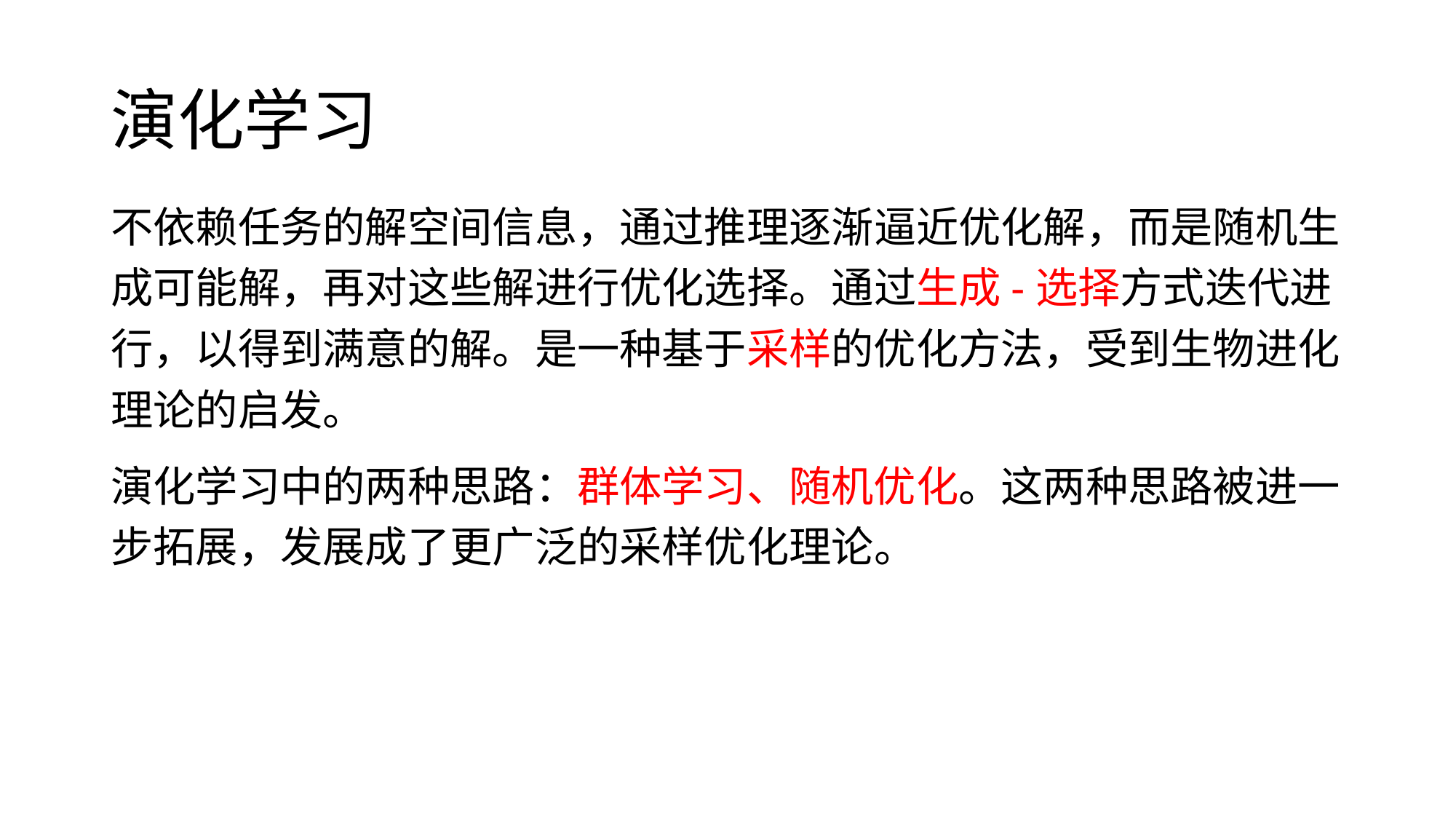

# 演化学习
不依赖任务的解空间信息，通过推理逐渐逼近优化解，而是随机生成可能解，再对这些解进行优化选择。通过生成-选择方式迭代进行，以得到满意的解。是一种基于采样的优化方法，受到生物进化理论的启发。
演化学习中的两种思路：群体学习、随机优化。这两种思路被进一步拓展，发展成了更广泛的采样优化理论。